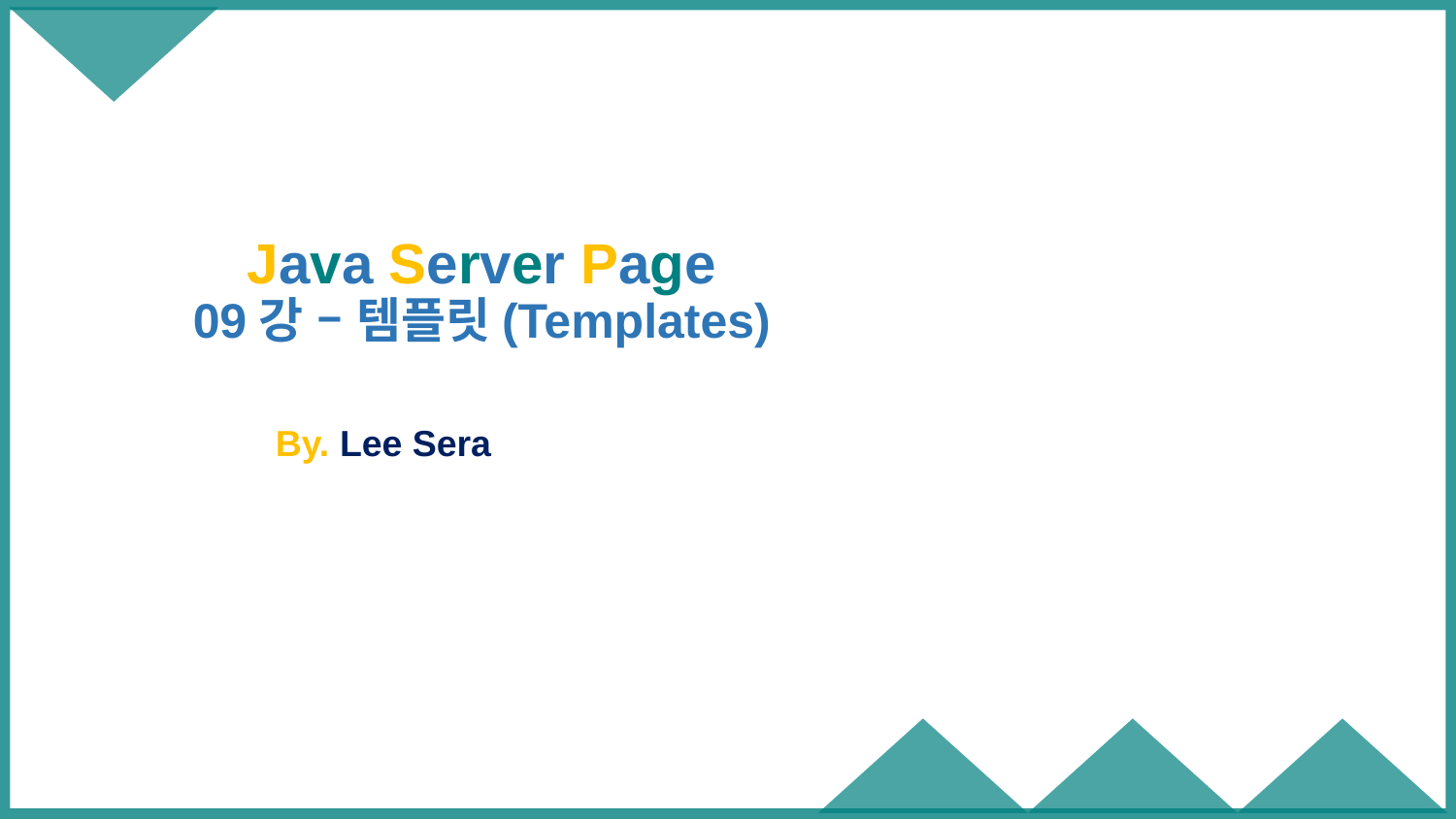

# Java Server Page 09강 – 템플릿(Templates)
By. Lee Sera